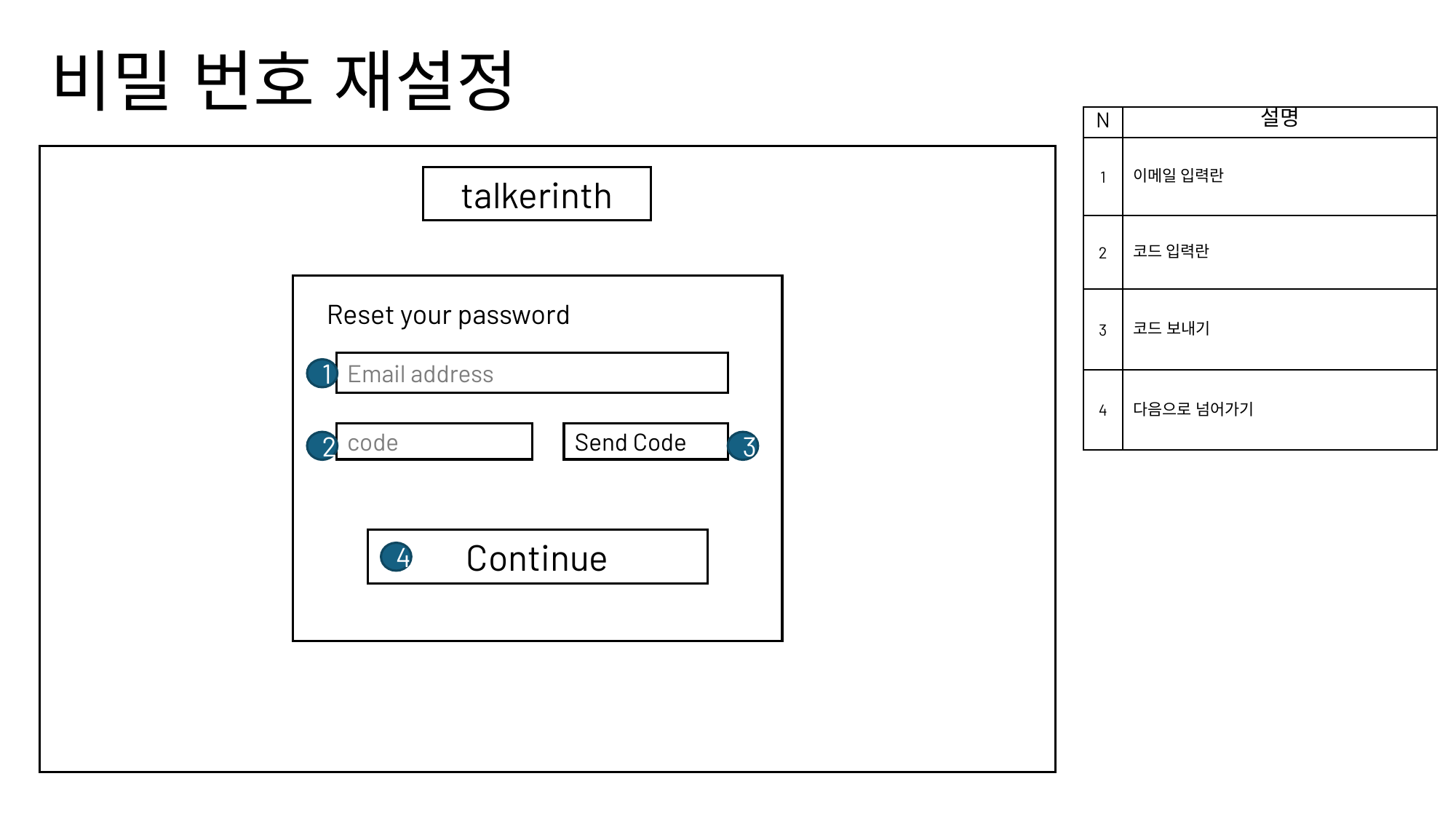

# 비밀 번호 재설정
| N | 설명 |
| --- | --- |
| 1 | 이메일 입력란 |
| 2 | 코드 입력란 |
| 3 | 코드 보내기 |
| 4 | 다음으로 넘어가기 |

talkerinth

Reset your password
Email address
1
code
Send Code
2
3
Continue
4